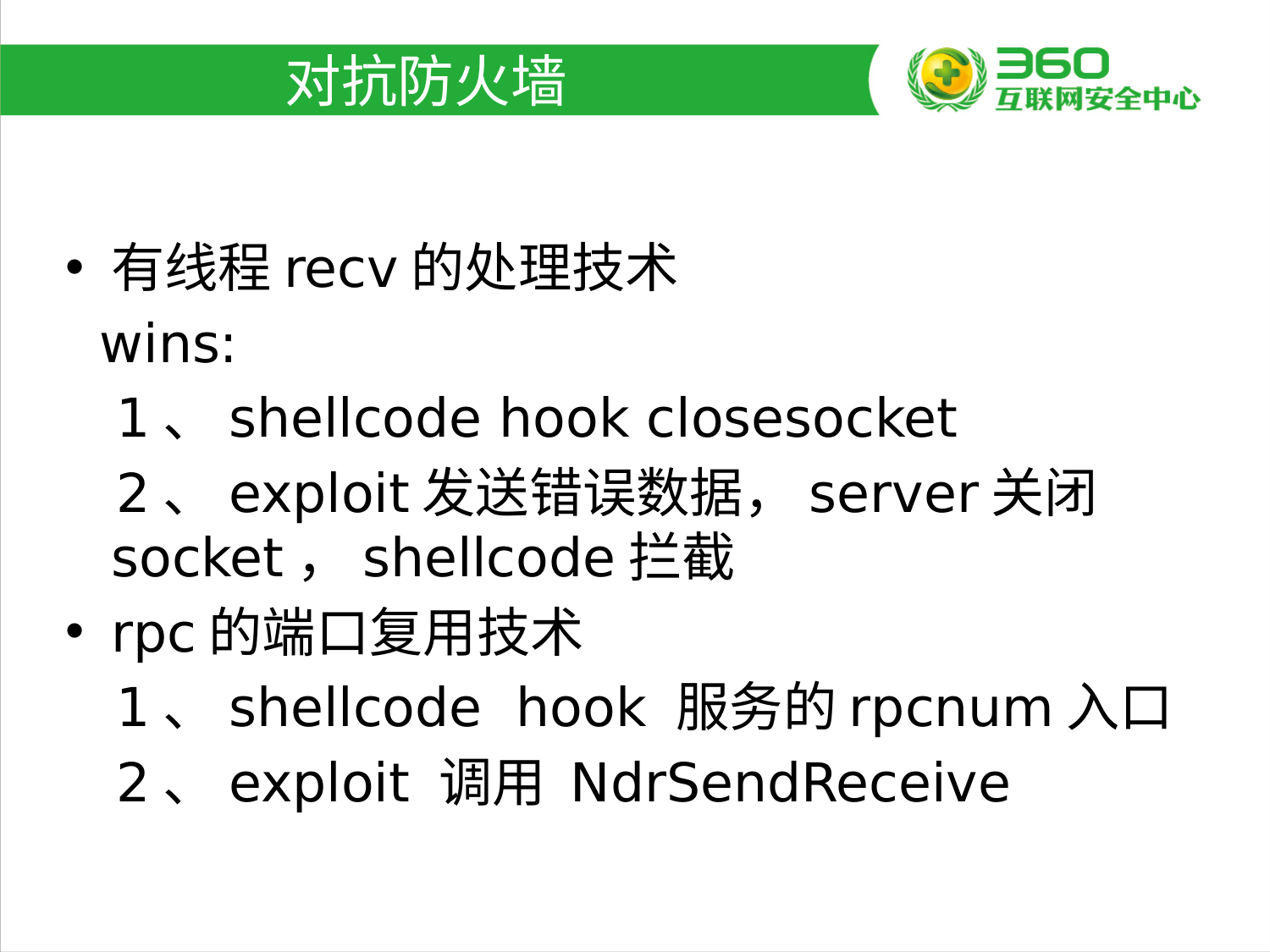

# 对抗防火墙
有线程recv的处理技术
  wins:
   1、shellcode hook closesocket
   2、exploit发送错误数据，server关闭socket，shellcode拦截
rpc的端口复用技术
   1、shellcode  hook 服务的rpcnum入口
   2、exploit 调用 NdrSendReceive